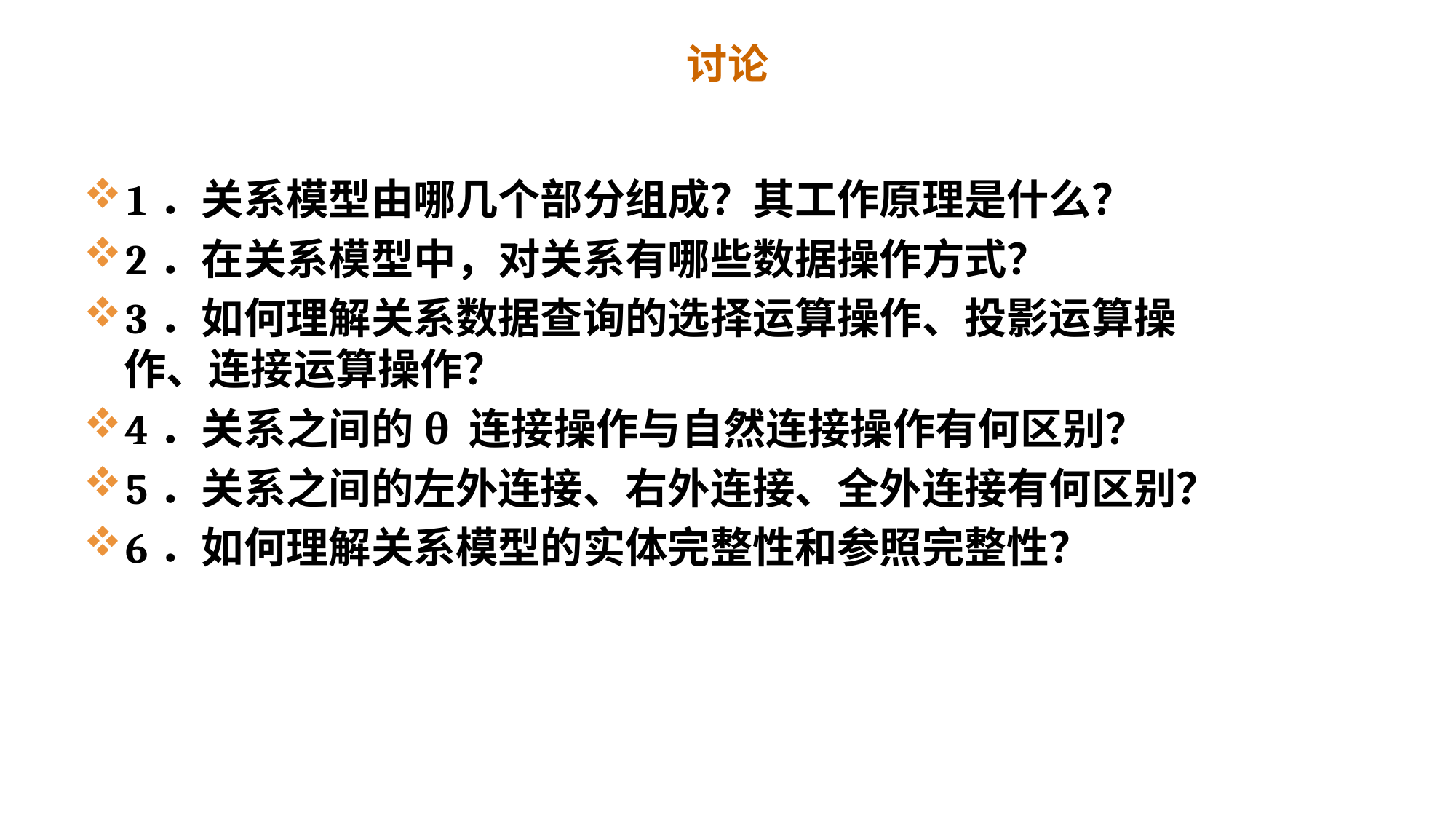

# 讨论
1．关系模型由哪几个部分组成？其工作原理是什么？
2．在关系模型中，对关系有哪些数据操作方式？
3．如何理解关系数据查询的选择运算操作、投影运算操作、连接运算操作？
4．关系之间的θ 连接操作与自然连接操作有何区别？
5．关系之间的左外连接、右外连接、全外连接有何区别？
6．如何理解关系模型的实体完整性和参照完整性？